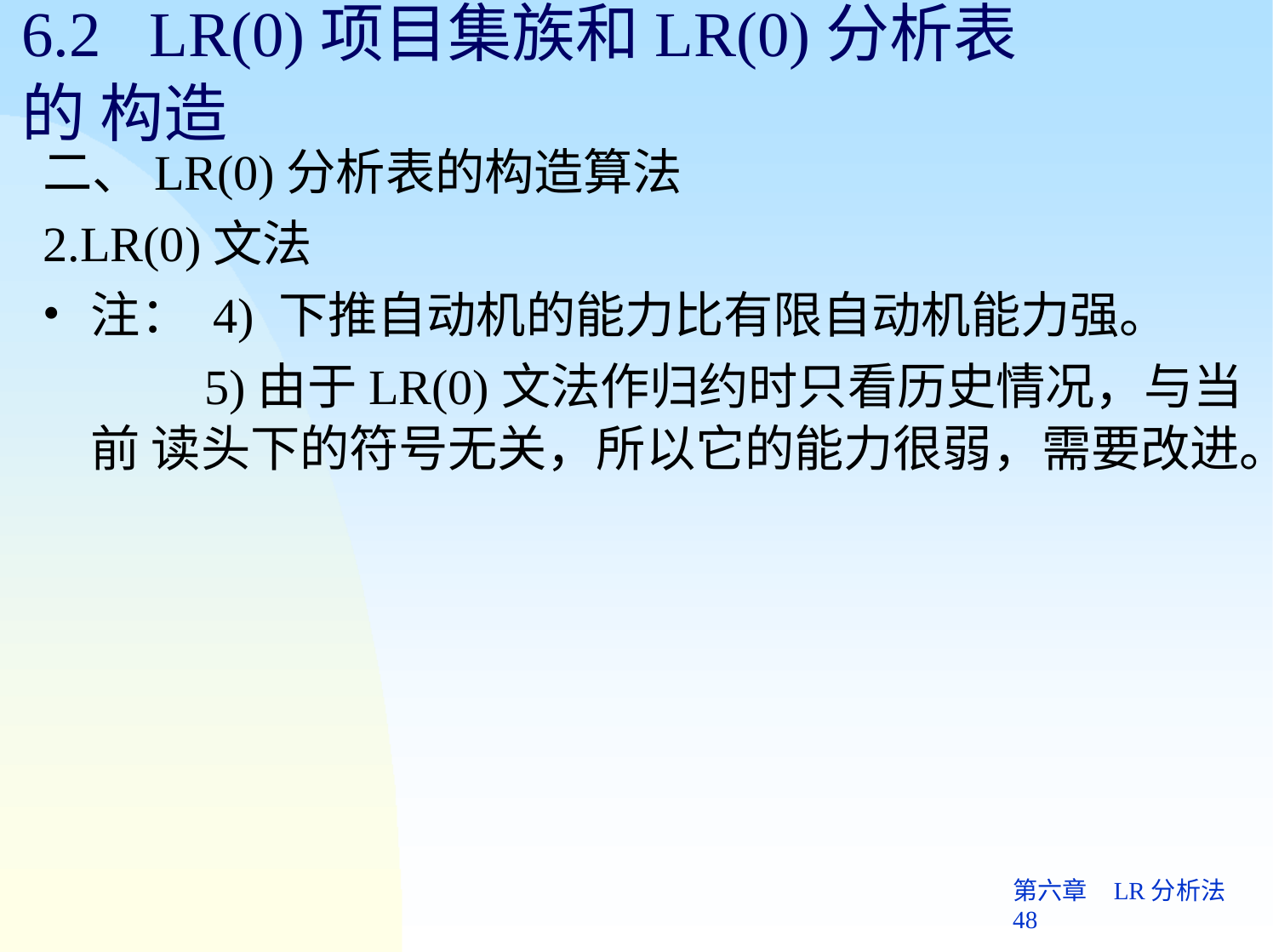

# 6.2	LR(0)项目集族和LR(0)分析表的 构造
二、LR(0)分析表的构造算法
2.LR(0)文法
注： 4) 下推自动机的能力比有限自动机能力强。
5)由于LR(0)文法作归约时只看历史情况，与当前 读头下的符号无关，所以它的能力很弱，需要改进。
第六章	LR分析法 48